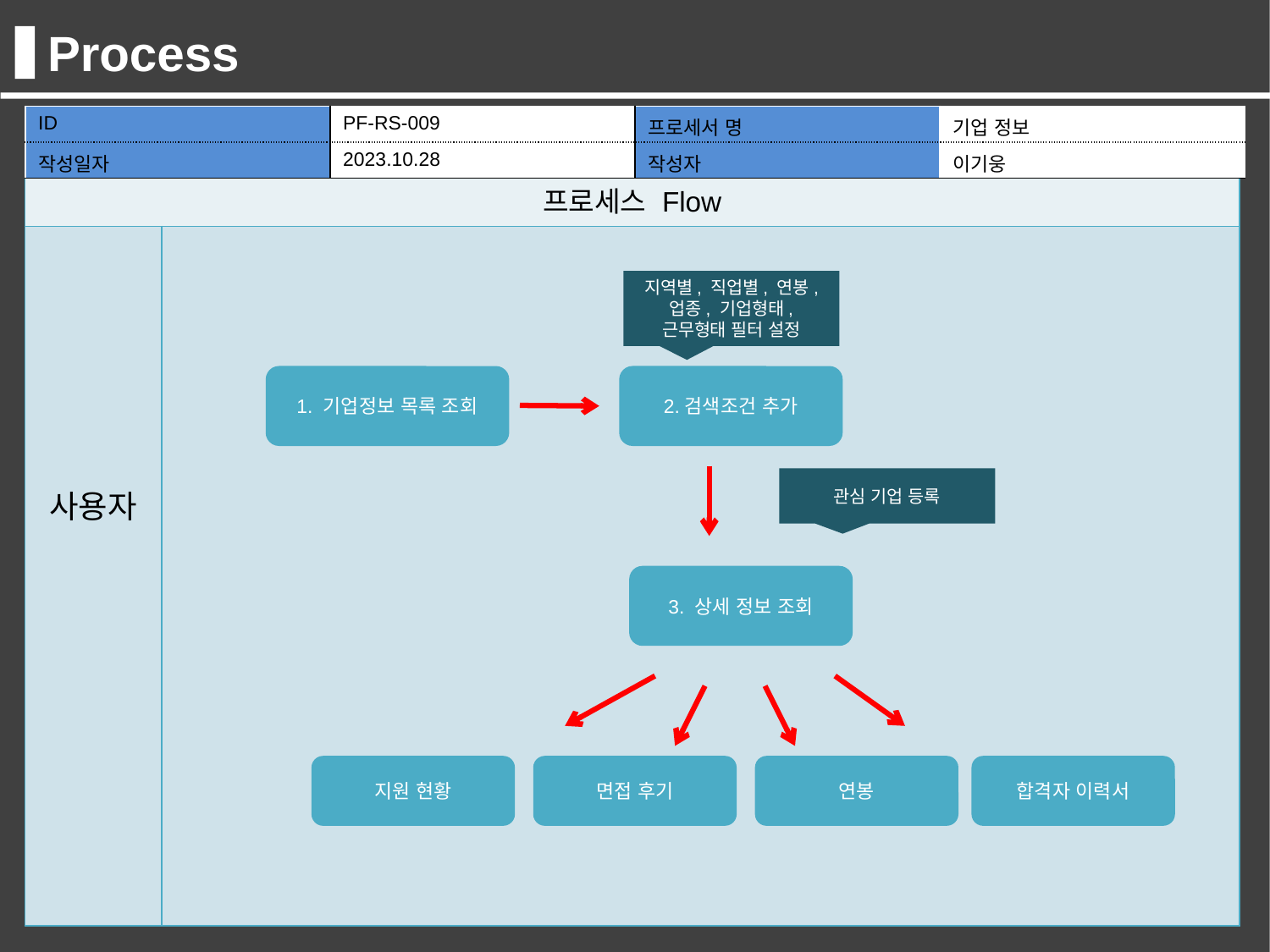

Process

| ID | PF-RS-009 | 프로세서 명 | 기업 정보 |
| --- | --- | --- | --- |
| 작성일자 | 2023.10.28 | 작성자 | 이기웅 |
| 프로세스 Flow |  |
| --- | --- |
| 사용자 |  |
지역별, 직업별, 연봉, 업종, 기업형태, 근무형태 필터 설정
1. 기업정보 목록 조회
2.검색조건 추가
관심 기업 등록
3. 상세 정보 조회
지원 현황
면접 후기
연봉
합격자 이력서